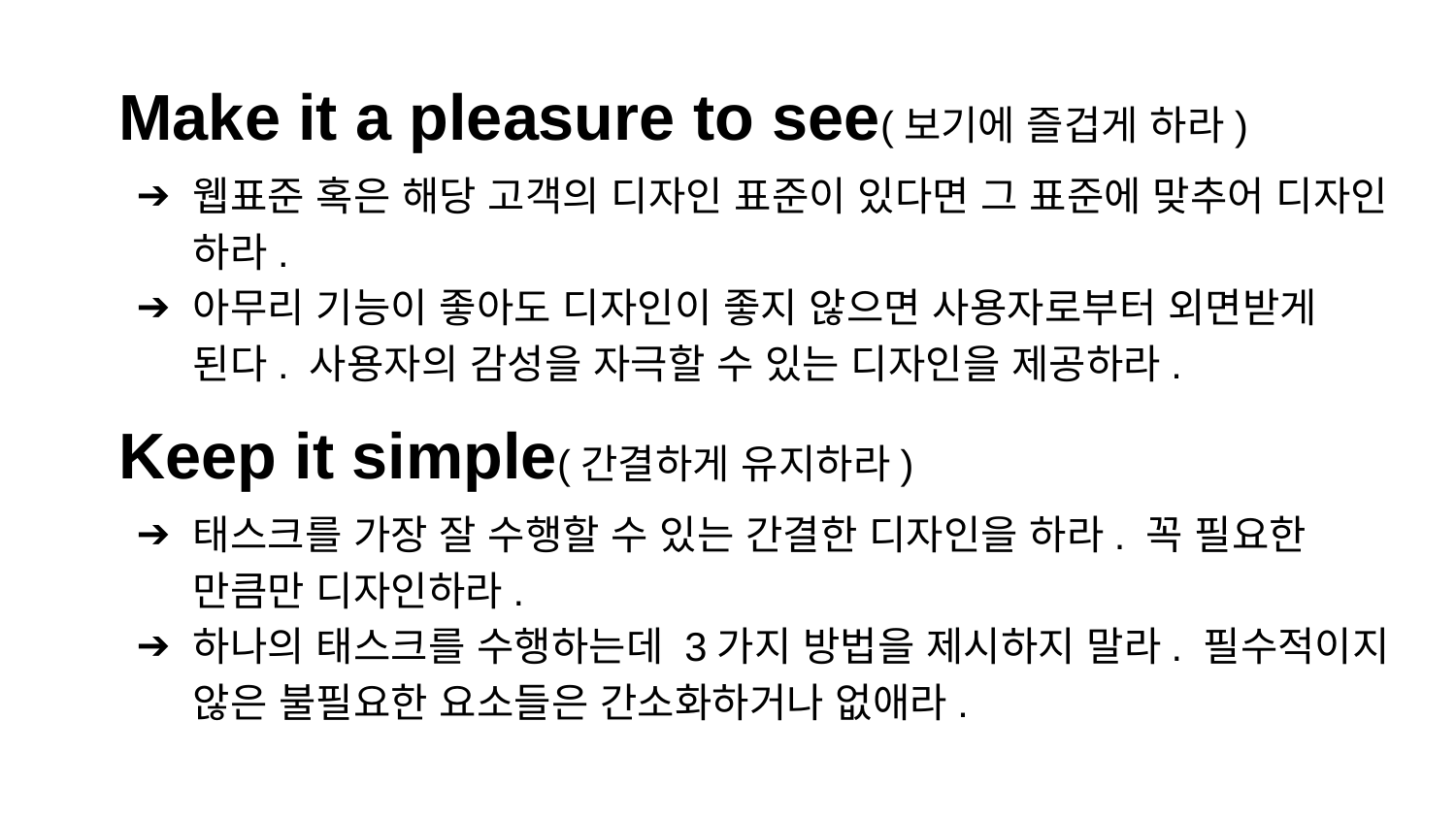

Make it a pleasure to see(보기에 즐겁게 하라)
웹표준 혹은 해당 고객의 디자인 표준이 있다면 그 표준에 맞추어 디자인 하라.
아무리 기능이 좋아도 디자인이 좋지 않으면 사용자로부터 외면받게 된다. 사용자의 감성을 자극할 수 있는 디자인을 제공하라.
Keep it simple(간결하게 유지하라)
태스크를 가장 잘 수행할 수 있는 간결한 디자인을 하라. 꼭 필요한 만큼만 디자인하라.
하나의 태스크를 수행하는데 3가지 방법을 제시하지 말라. 필수적이지 않은 불필요한 요소들은 간소화하거나 없애라.